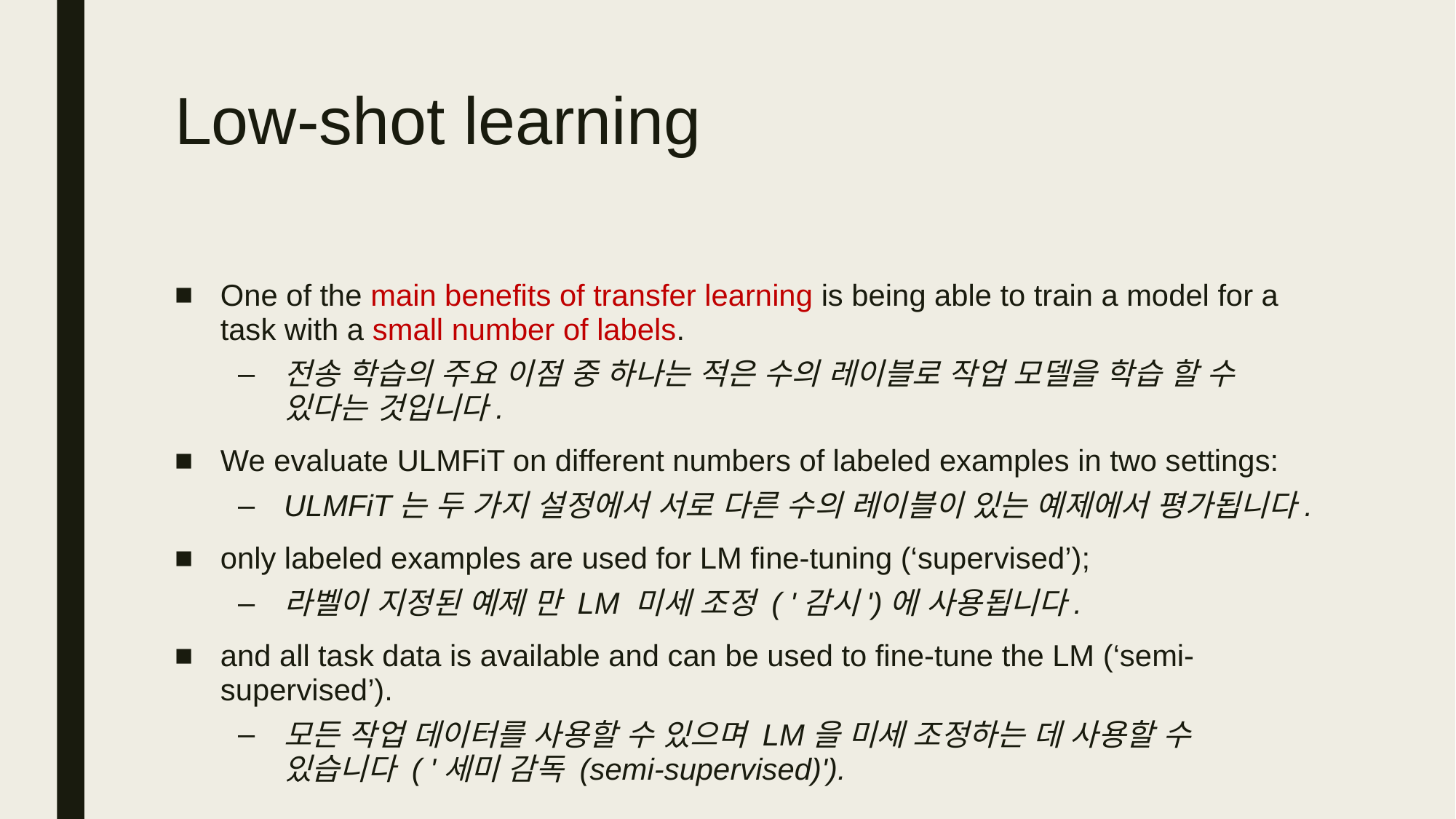

# Low-shot learning
One of the main benefits of transfer learning is being able to train a model for a task with a small number of labels.
전송 학습의 주요 이점 중 하나는 적은 수의 레이블로 작업 모델을 학습 할 수 있다는 것입니다.
We evaluate ULMFiT on different numbers of labeled examples in two settings:
ULMFiT는 두 가지 설정에서 서로 다른 수의 레이블이 있는 예제에서 평가됩니다.
only labeled examples are used for LM fine-tuning (‘supervised’);
라벨이 지정된 예제 만 LM 미세 조정 ( '감시')에 사용됩니다.
and all task data is available and can be used to fine-tune the LM (‘semi-supervised’).
모든 작업 데이터를 사용할 수 있으며 LM을 미세 조정하는 데 사용할 수 있습니다 ( '세미 감독 (semi-supervised)').